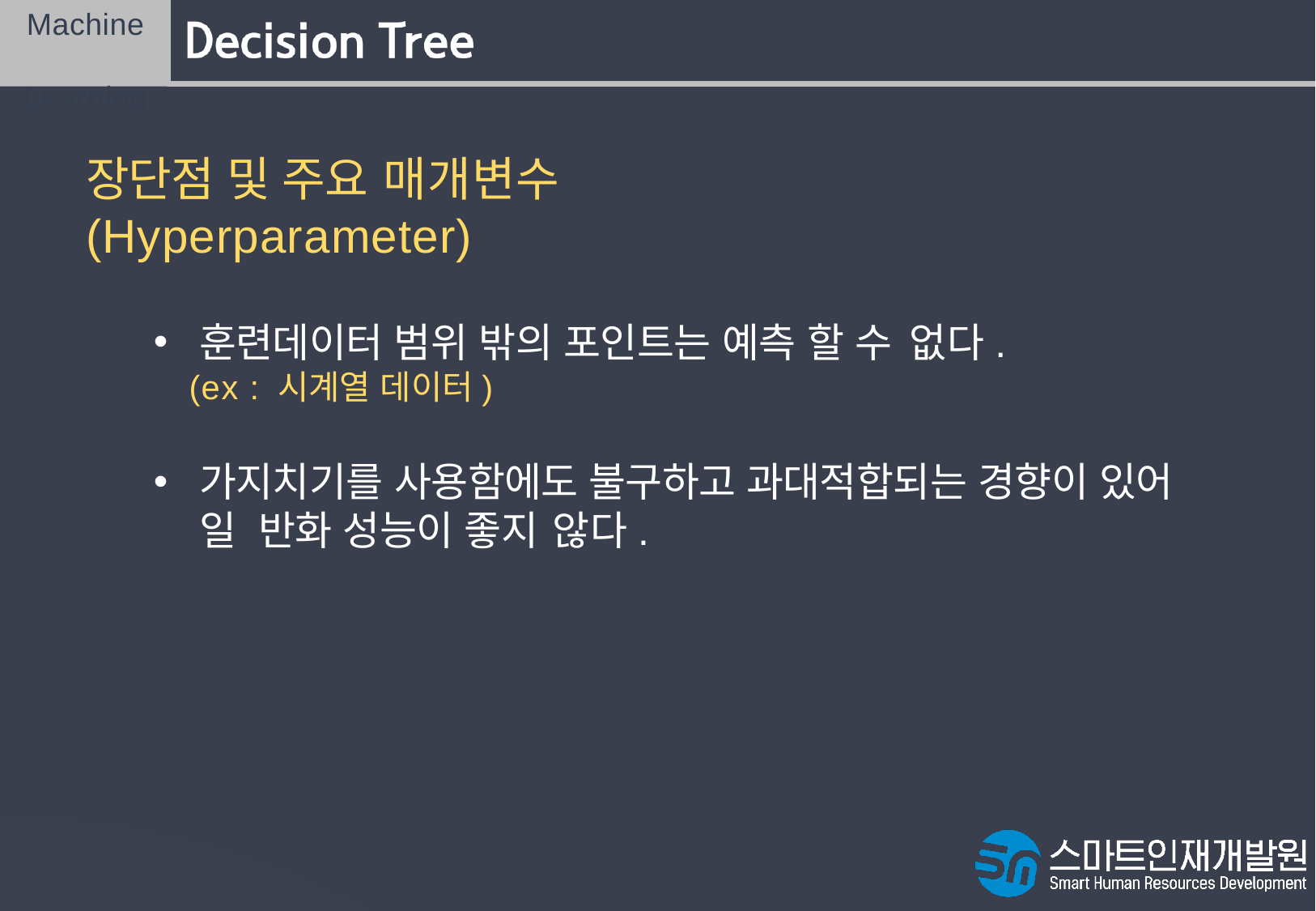

Machine  Learning

# 장단점 및 주요 매개변수(Hyperparameter)
훈련데이터 범위 밖의 포인트는 예측 할 수 없다.
(ex : 시계열 데이터)

가지치기를 사용함에도 불구하고 과대적합되는 경향이 있어 일  반화 성능이 좋지 않다.